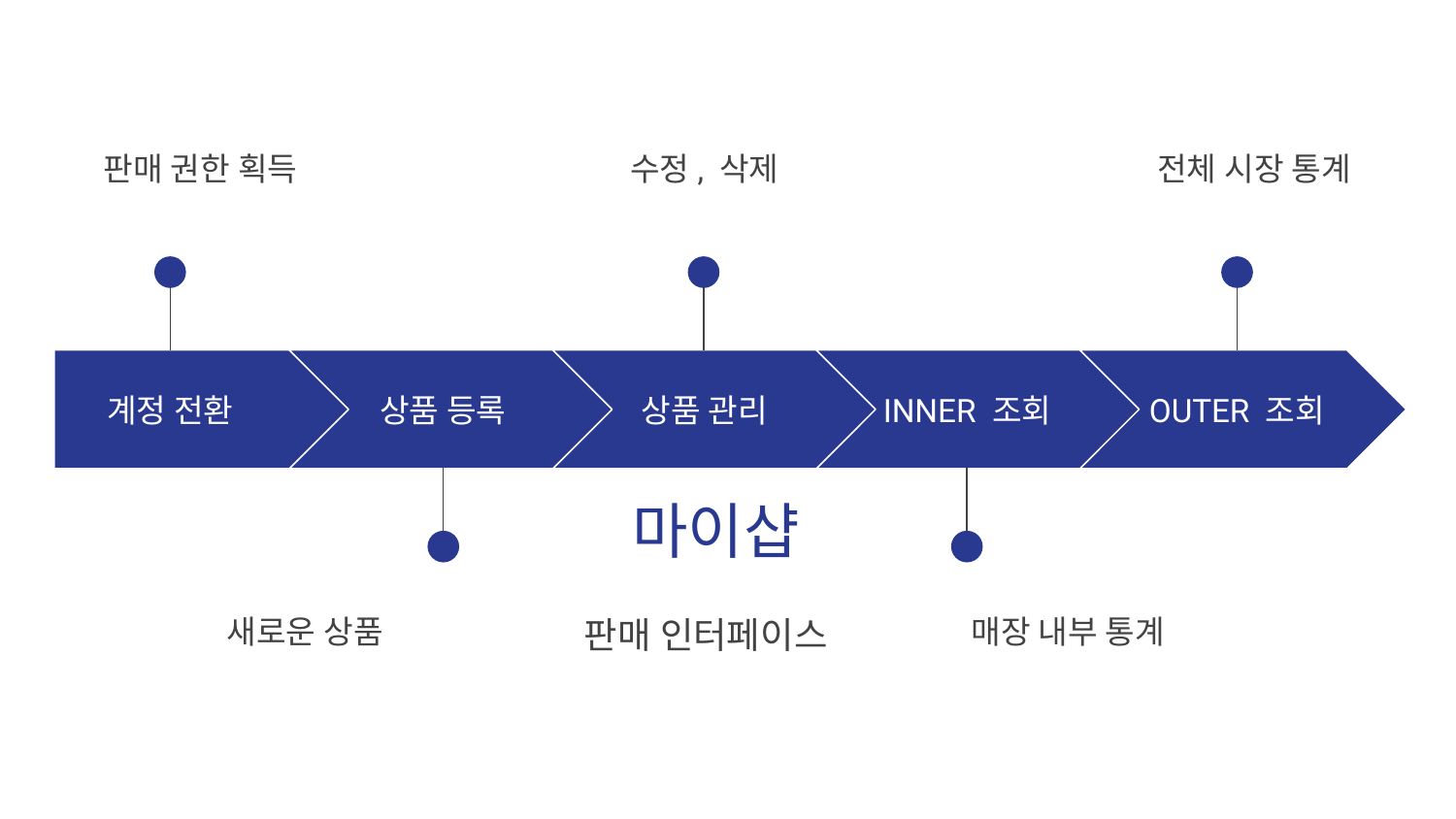

판매 권한 획득
수정, 삭제
전체 시장 통계

계정 전환
상품 등록
상품 관리
INNER 조회
OUTER 조회

마이샵
새로운 상품
판매 인터페이스
매장 내부 통계